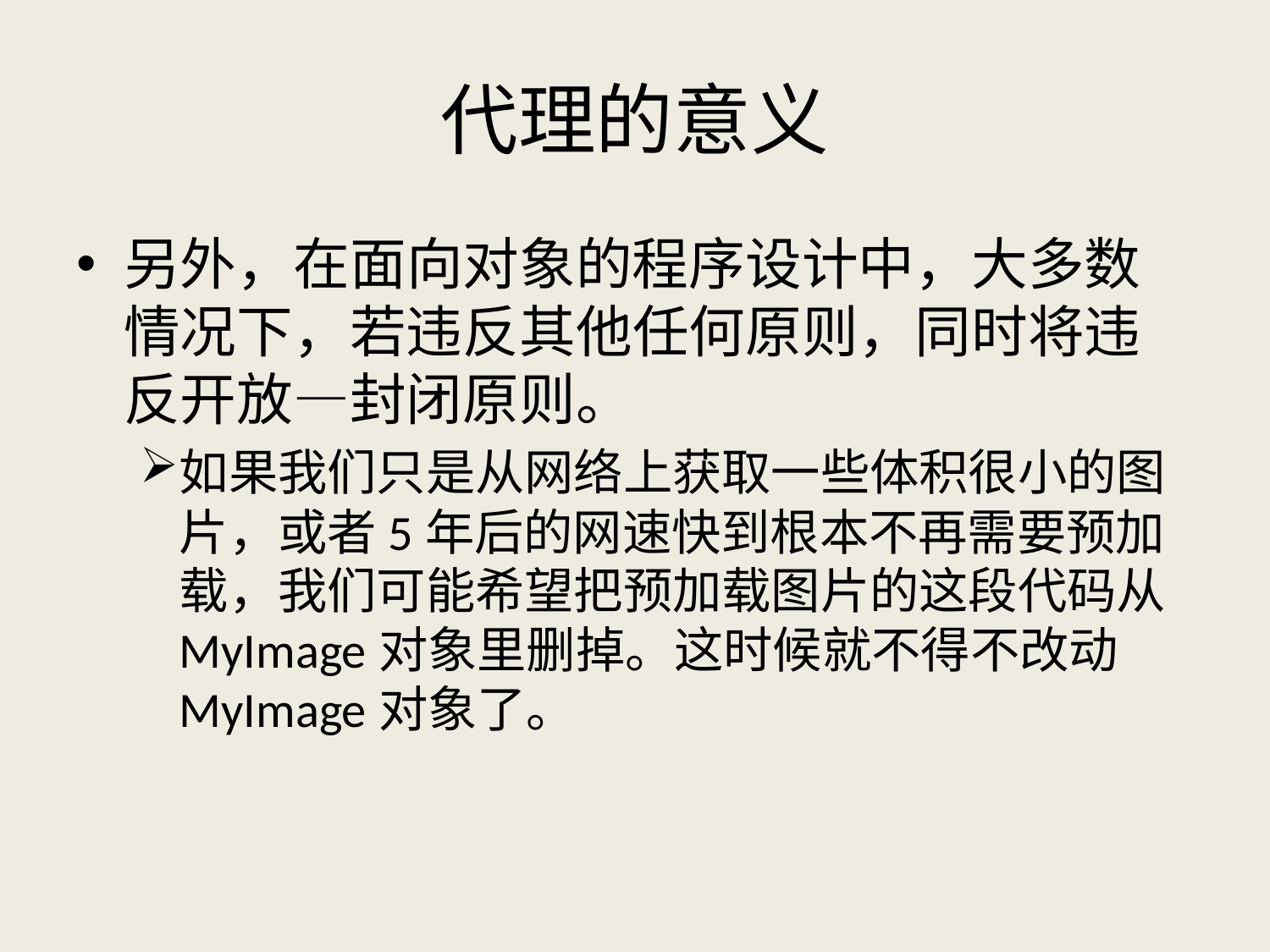

# 代理的意义
另外，在面向对象的程序设计中，大多数情况下，若违反其他任何原则，同时将违反开放—封闭原则。
如果我们只是从网络上获取一些体积很小的图片，或者5年后的网速快到根本不再需要预加载，我们可能希望把预加载图片的这段代码从MyImage对象里删掉。这时候就不得不改动MyImage对象了。